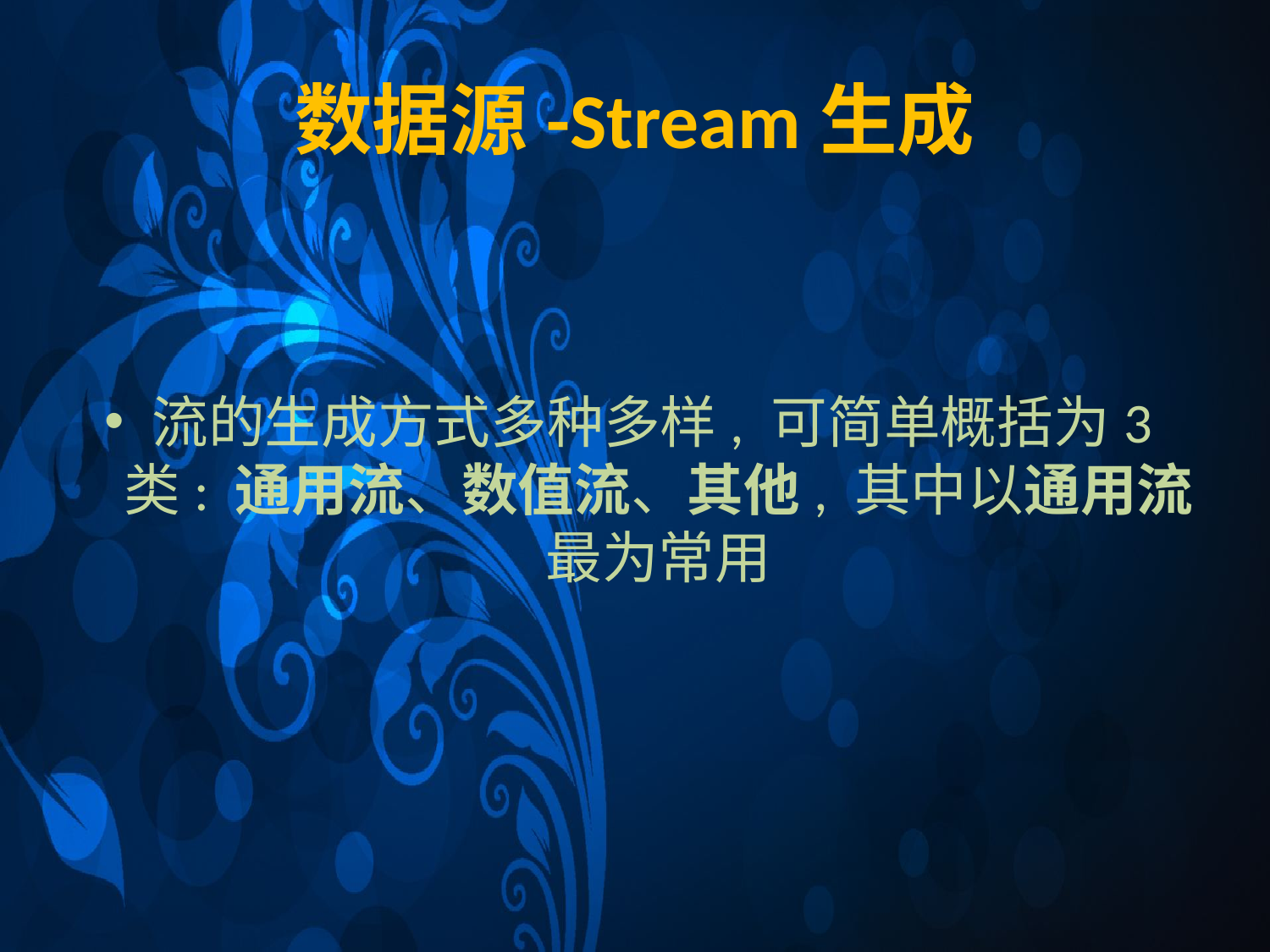

# 数据源-Stream生成

流的生成方式多种多样, 可简单概括为3类: 通用流、数值流、其他, 其中以通用流最为常用